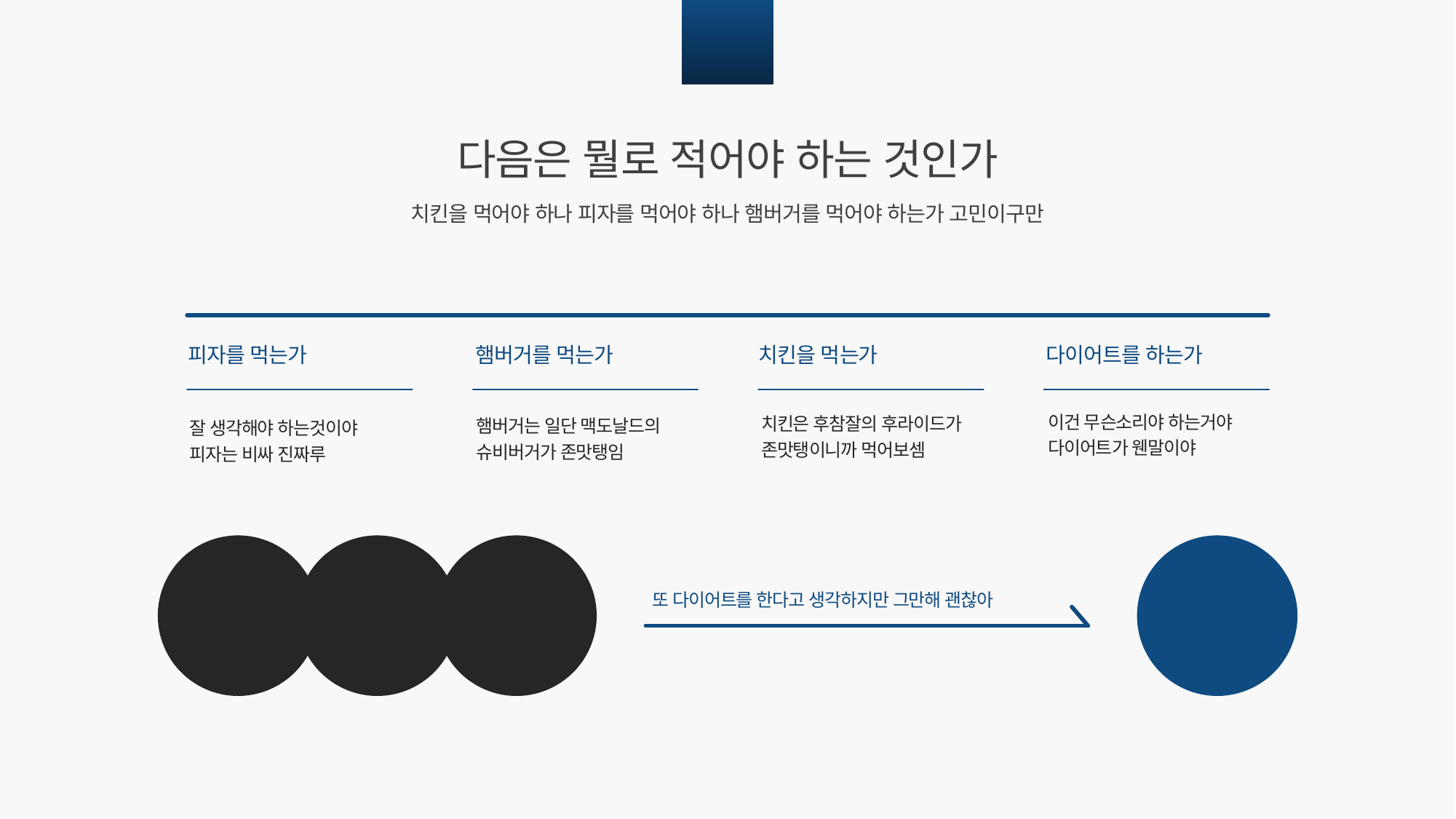

02
다음은 뭘로 적어야 하는 것인가
치킨을 먹어야 하나 피자를 먹어야 하나 햄버거를 먹어야 하는가 고민이구만
치킨을 먹는가
피자를 먹는가
햄버거를 먹는가
다이어트를 하는가
이건 무슨소리야 하는거야
다이어트가 웬말이야
치킨은 후참잘의 후라이드가
존맛탱이니까 먹어보셈
햄버거는 일단 맥도날드의
슈비버거가 존맛탱임
잘 생각해야 하는것이야
피자는 비싸 진짜루

또 다이어트를 한다고 생각하지만 그만해 괜찮아
다이어트
피자
햄버거
치킨